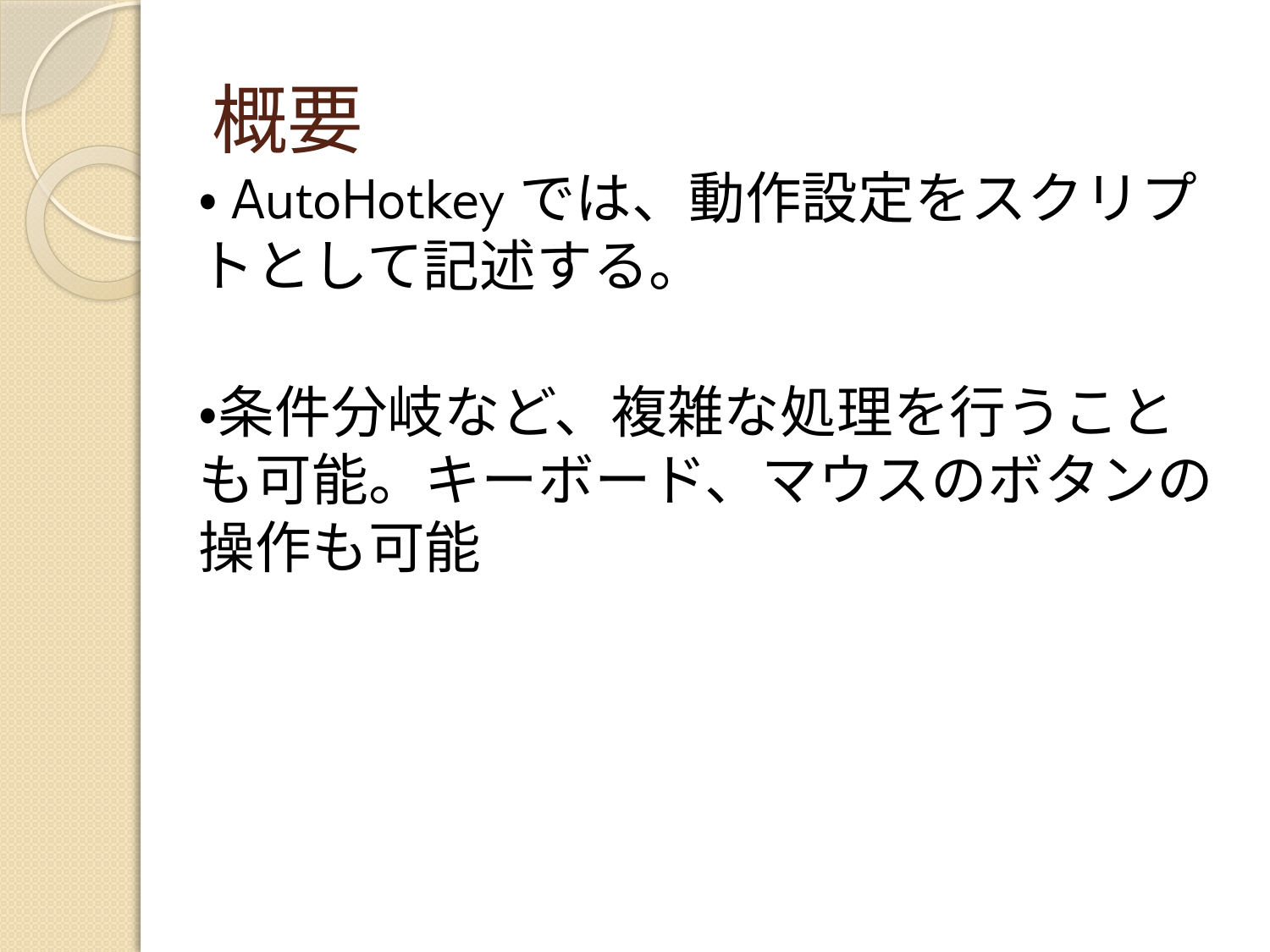

# 概要
・AutoHotkeyでは、動作設定をスクリプトとして記述する。
・条件分岐など、複雑な処理を行うことも可能。キーボード、マウスのボタンの操作も可能